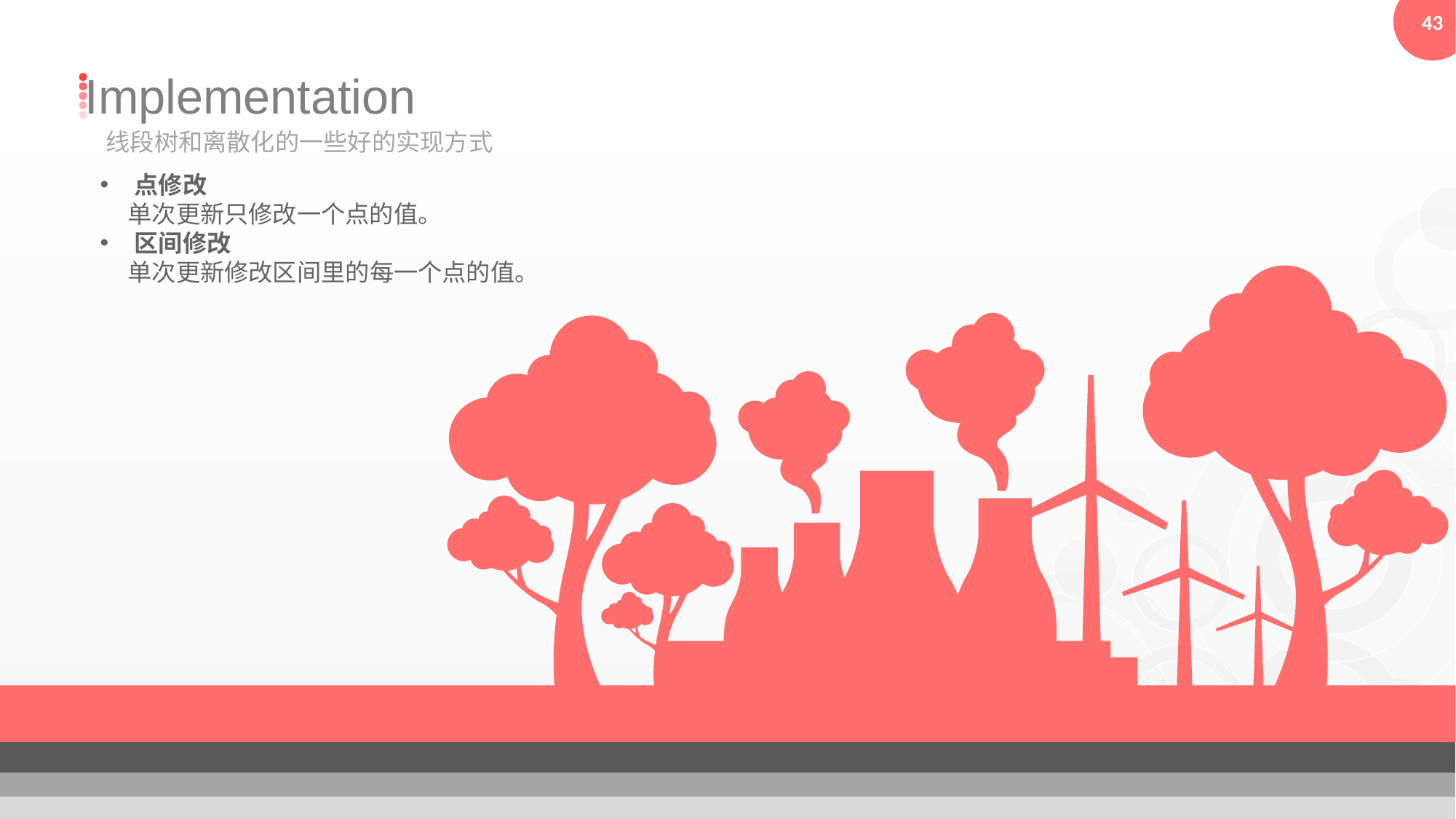

Implementation
线段树和离散化的一些好的实现方式
点修改
    单次更新只修改一个点的值。
区间修改
    单次更新修改区间里的每一个点的值。